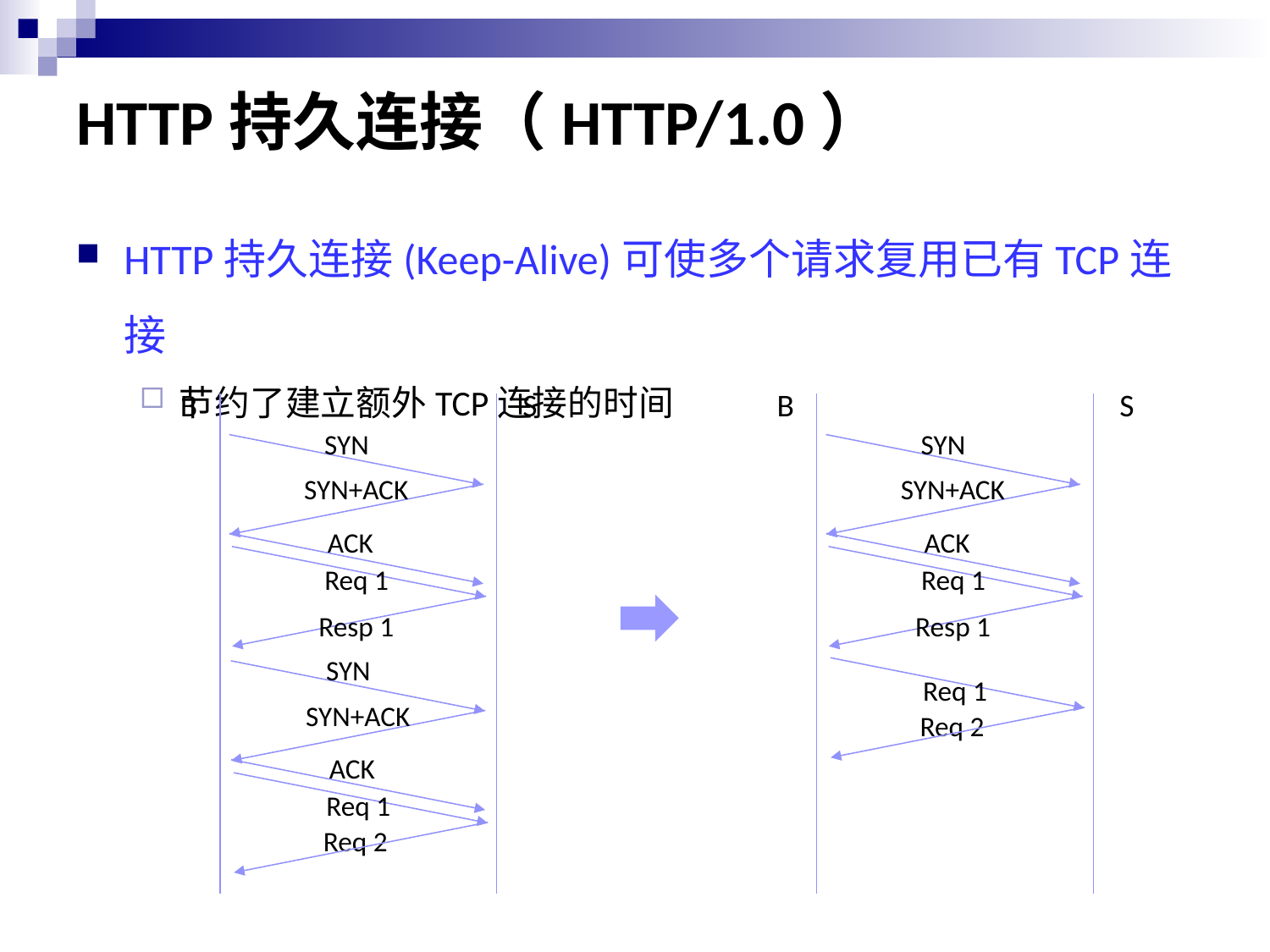

# HTTP持久连接（HTTP/1.0）
HTTP持久连接(Keep-Alive)可使多个请求复用已有TCP连接
节约了建立额外TCP连接的时间

B
S
SYN
SYN+ACK
ACK
Req 1
Resp 1
SYN
SYN+ACK
ACK
Req 1
Req 2
B
S
SYN
SYN+ACK
ACK
Req 1
Resp 1
Req 1
Req 2

13